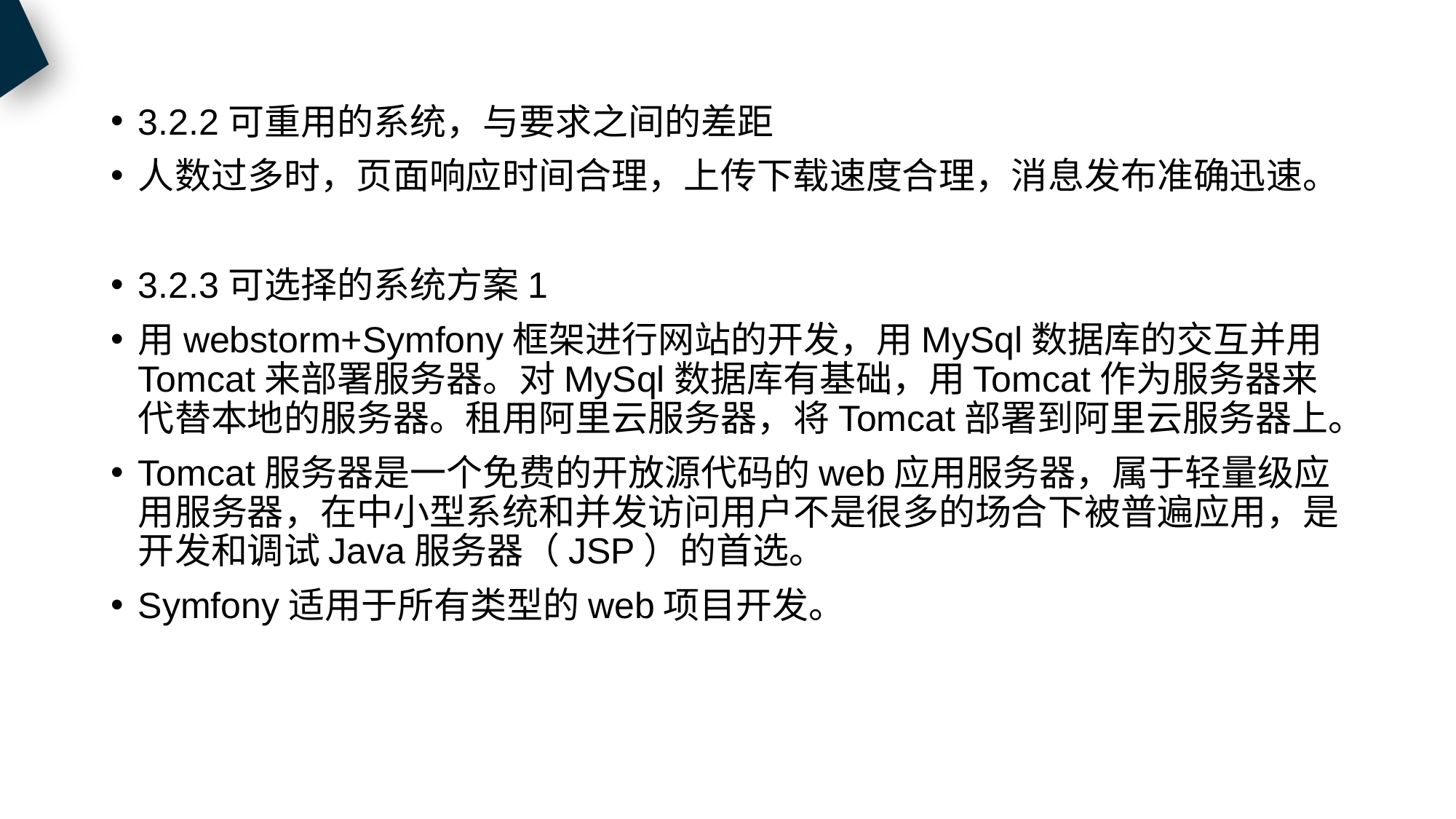

3.2.2可重用的系统，与要求之间的差距
人数过多时，页面响应时间合理，上传下载速度合理，消息发布准确迅速。

3.2.3可选择的系统方案1
用webstorm+Symfony框架进行网站的开发，用MySql数据库的交互并用Tomcat来部署服务器。对MySql数据库有基础，用Tomcat作为服务器来代替本地的服务器。租用阿里云服务器，将Tomcat部署到阿里云服务器上。
Tomcat服务器是一个免费的开放源代码的web应用服务器，属于轻量级应用服务器，在中小型系统和并发访问用户不是很多的场合下被普遍应用，是开发和调试Java服务器（JSP）的首选。
Symfony适用于所有类型的web项目开发。